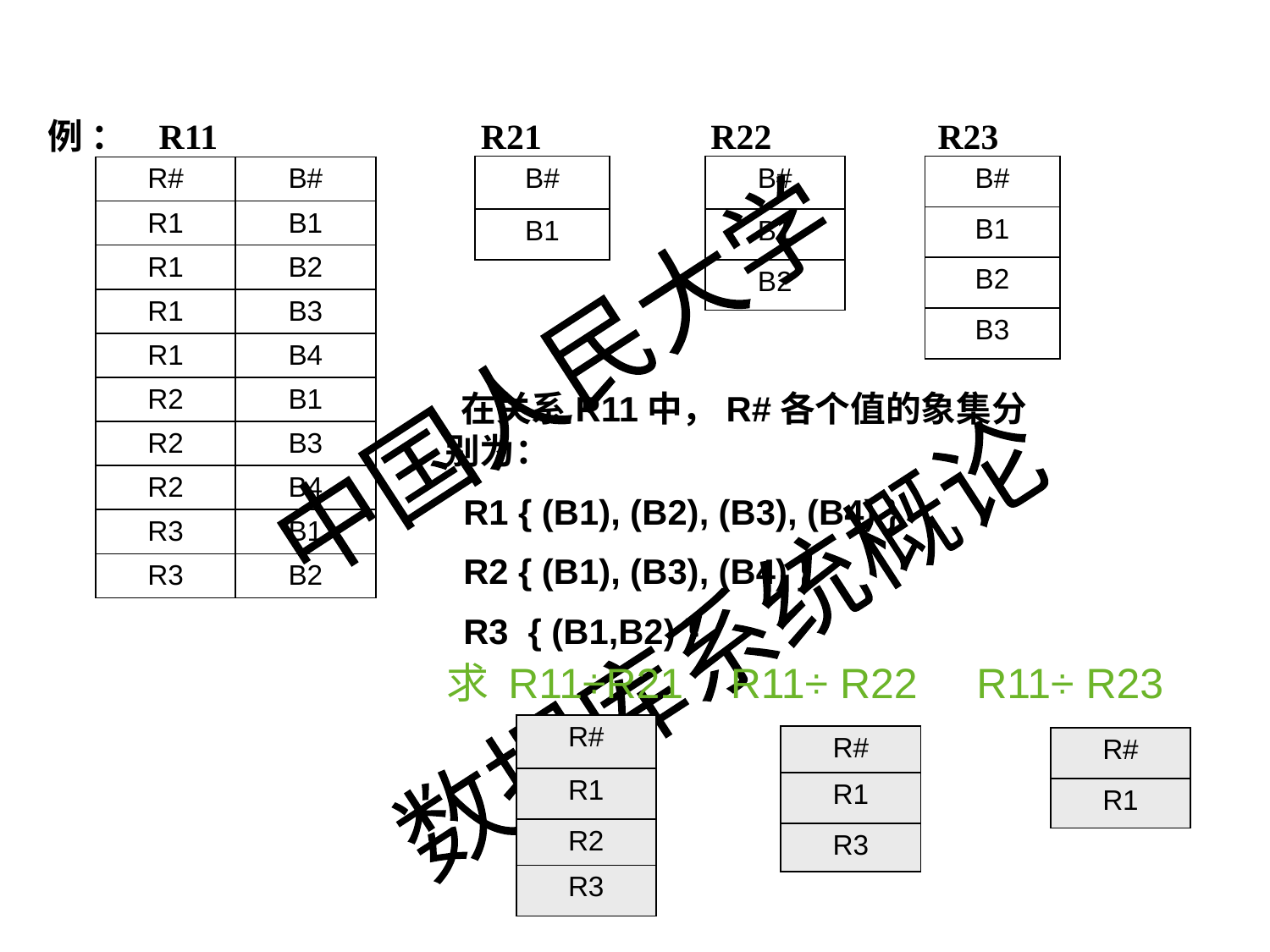

例 ：   R11                           R21                   R22                 R23
| B# |
| --- |
| B1 |
| B# |
| --- |
| B1 |
| B2 |
| B# |
| --- |
| B1 |
| B2 |
| B3 |
| R# | B# |
| --- | --- |
| R1 | B1 |
| R1 | B2 |
| R1 | B3 |
| R1 | B4 |
| R2 | B1 |
| R2 | B3 |
| R2 | B4 |
| R3 | B1 |
| R3 | B2 |
 在关系R11中，R#各个值的象集分别为：
     R1 { (B1), (B2), (B3), (B4) }
     R2 { (B1), (B3), (B4) }
     R3  { (B1,B2) }
求 R11÷R21    R11÷ R22     R11÷ R23
| R# |
| --- |
| R1 |
| R2 |
| R3 |
| R# |
| --- |
| R1 |
| R3 |
| R# |
| --- |
| R1 |